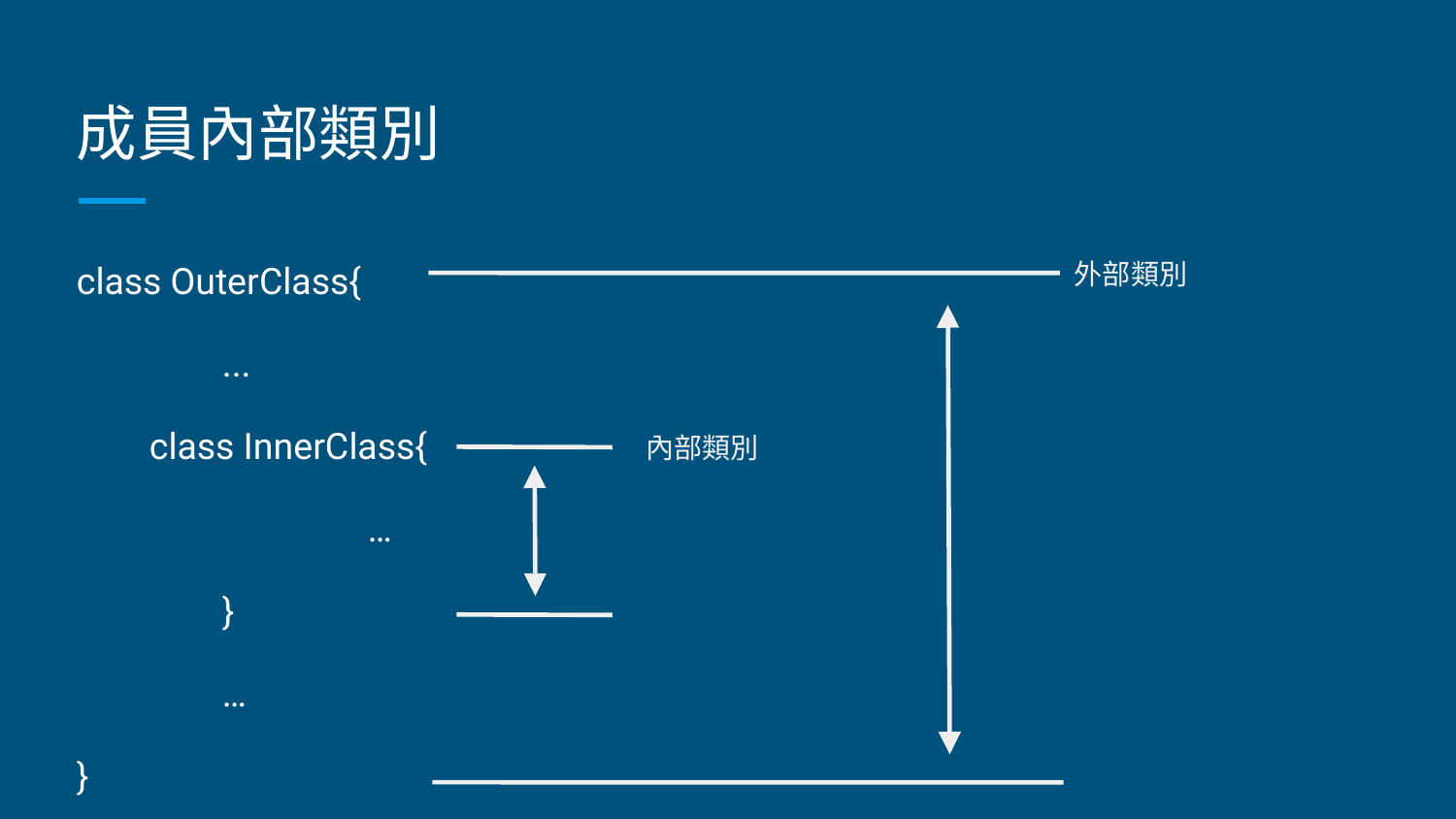

# 成員內部類別
class OuterClass{
	...
class InnerClass{
		…
	}
	…
}
外部類別
內部類別